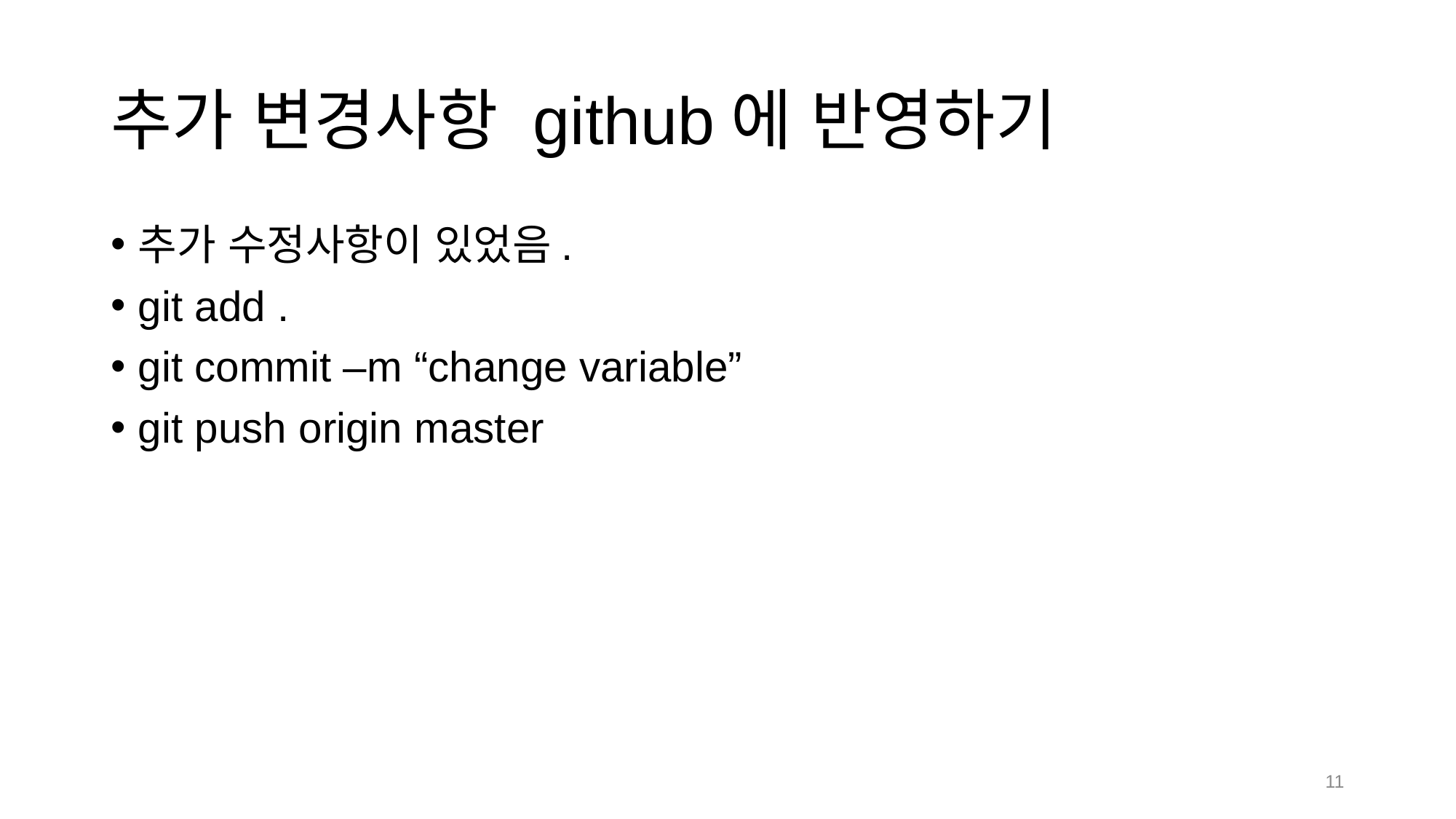

# 추가 변경사항 github에 반영하기
추가 수정사항이 있었음.
git add .
git commit –m “change variable”
git push origin master

11